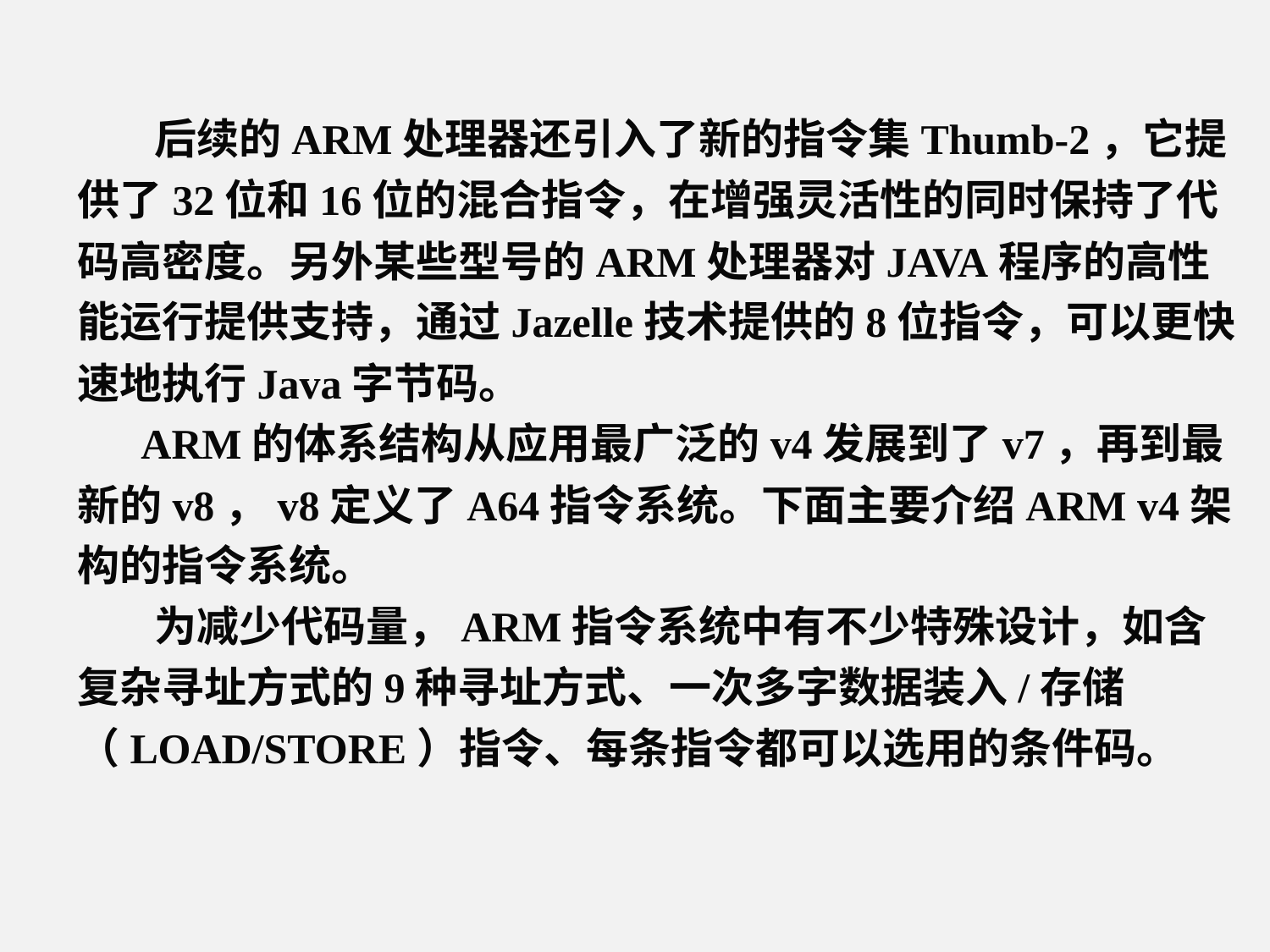

后续的ARM处理器还引入了新的指令集Thumb-2，它提供了32位和16位的混合指令，在增强灵活性的同时保持了代码高密度。另外某些型号的ARM处理器对JAVA程序的高性能运行提供支持，通过Jazelle技术提供的8位指令，可以更快速地执行Java字节码。
      ARM的体系结构从应用最广泛的v4发展到了v7，再到最新的v8，v8定义了A64指令系统。下面主要介绍ARM v4架构的指令系统。
       为减少代码量，ARM指令系统中有不少特殊设计，如含复杂寻址方式的9种寻址方式、一次多字数据装入/存储（LOAD/STORE）指令、每条指令都可以选用的条件码。